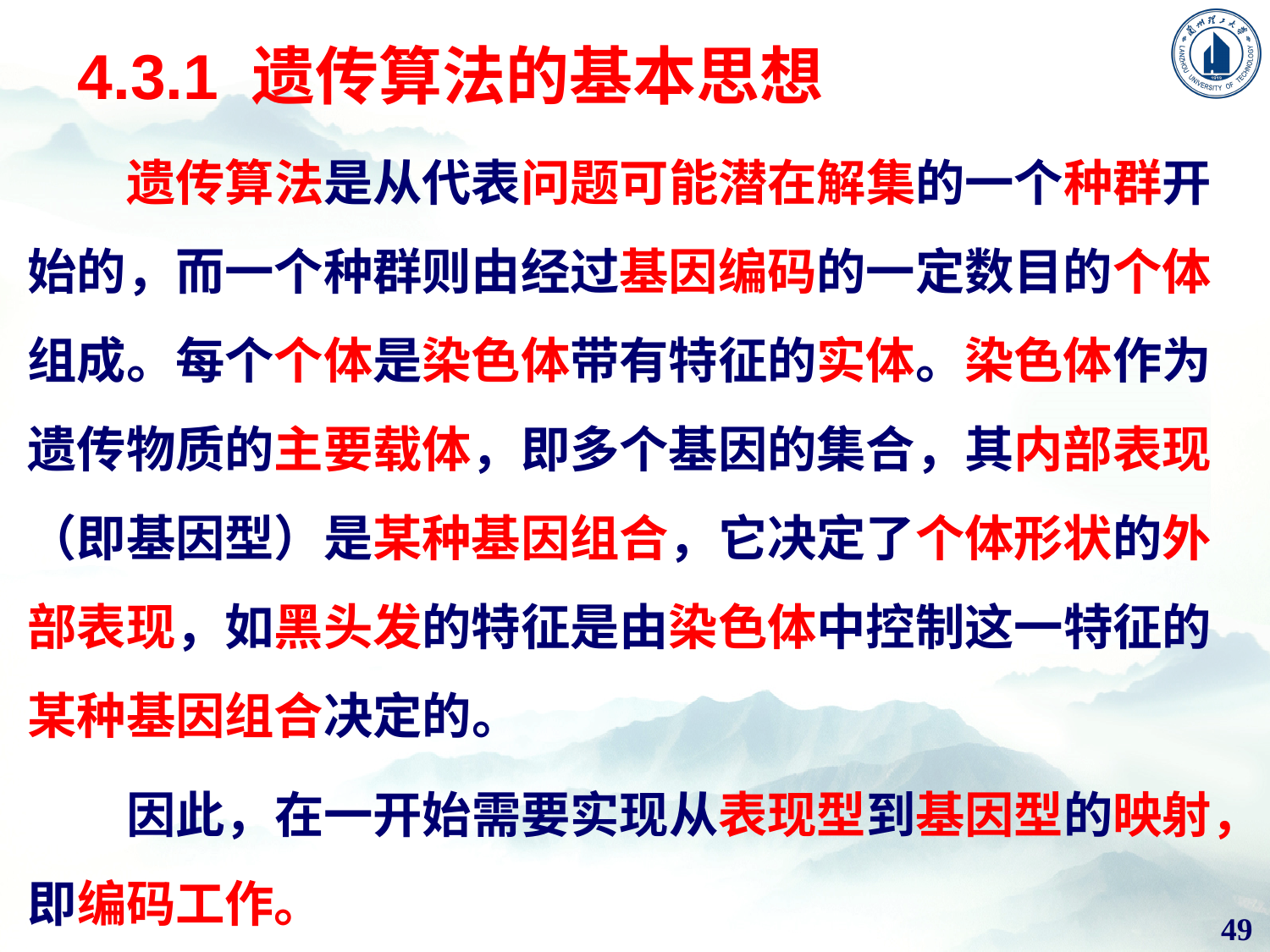

# 4.3.1 遗传算法的基本思想
遗传算法是从代表问题可能潜在解集的一个种群开始的，而一个种群则由经过基因编码的一定数目的个体组成。每个个体是染色体带有特征的实体。染色体作为遗传物质的主要载体，即多个基因的集合，其内部表现（即基因型）是某种基因组合，它决定了个体形状的外部表现，如黑头发的特征是由染色体中控制这一特征的某种基因组合决定的。
因此，在一开始需要实现从表现型到基因型的映射，即编码工作。
49